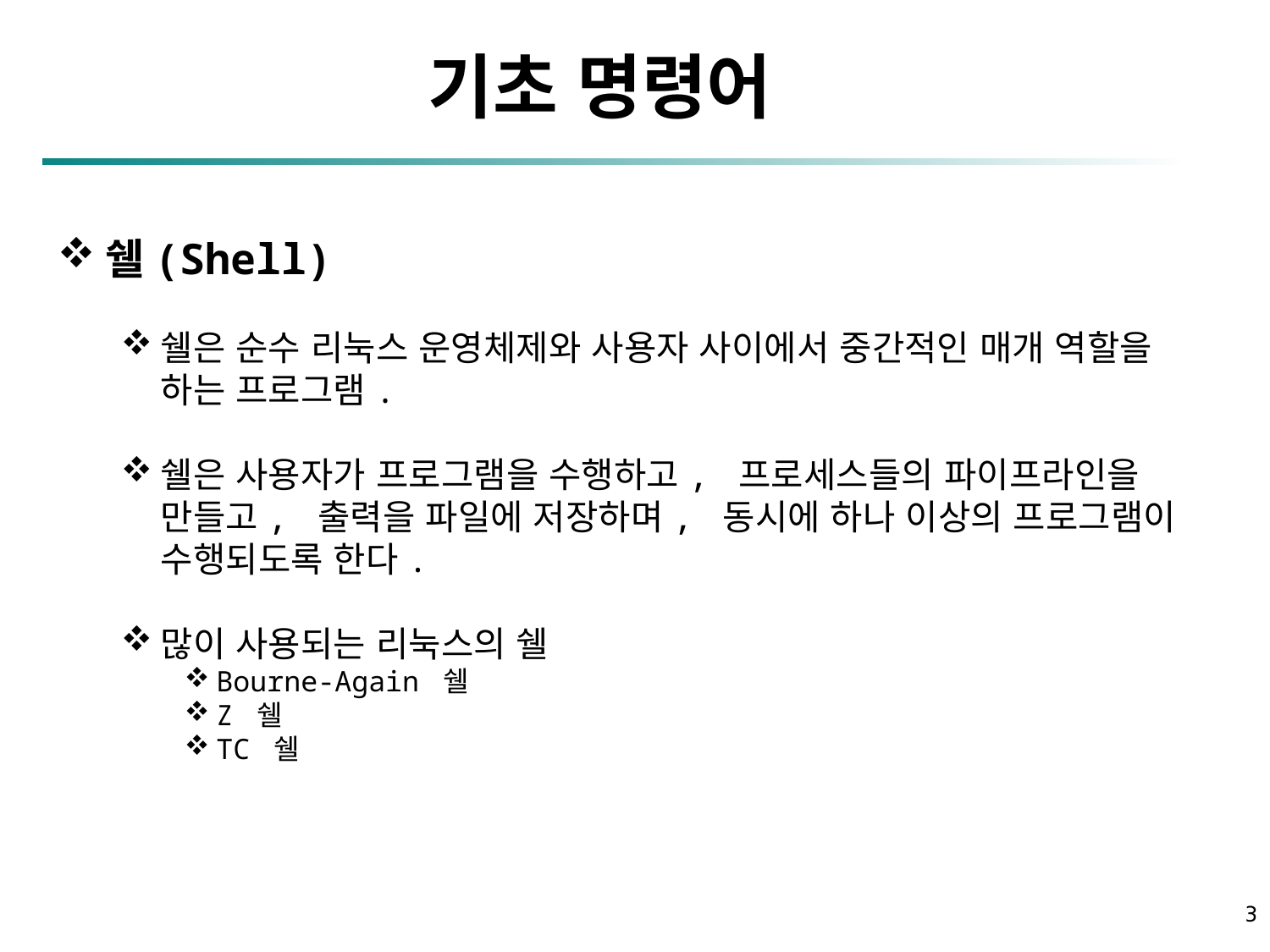

리눅스의 기초
기초 명령어
쉘(Shell)

쉘은 순수 리눅스 운영체제와 사용자 사이에서 중간적인 매개 역할을 하는 프로그램.

쉘은 사용자가 프로그램을 수행하고, 프로세스들의 파이프라인을 만들고, 출력을 파일에 저장하며, 동시에 하나 이상의 프로그램이 수행되도록 한다.

많이 사용되는 리눅스의 쉘
Bourne-Again 쉘
Z 쉘
TC 쉘

3